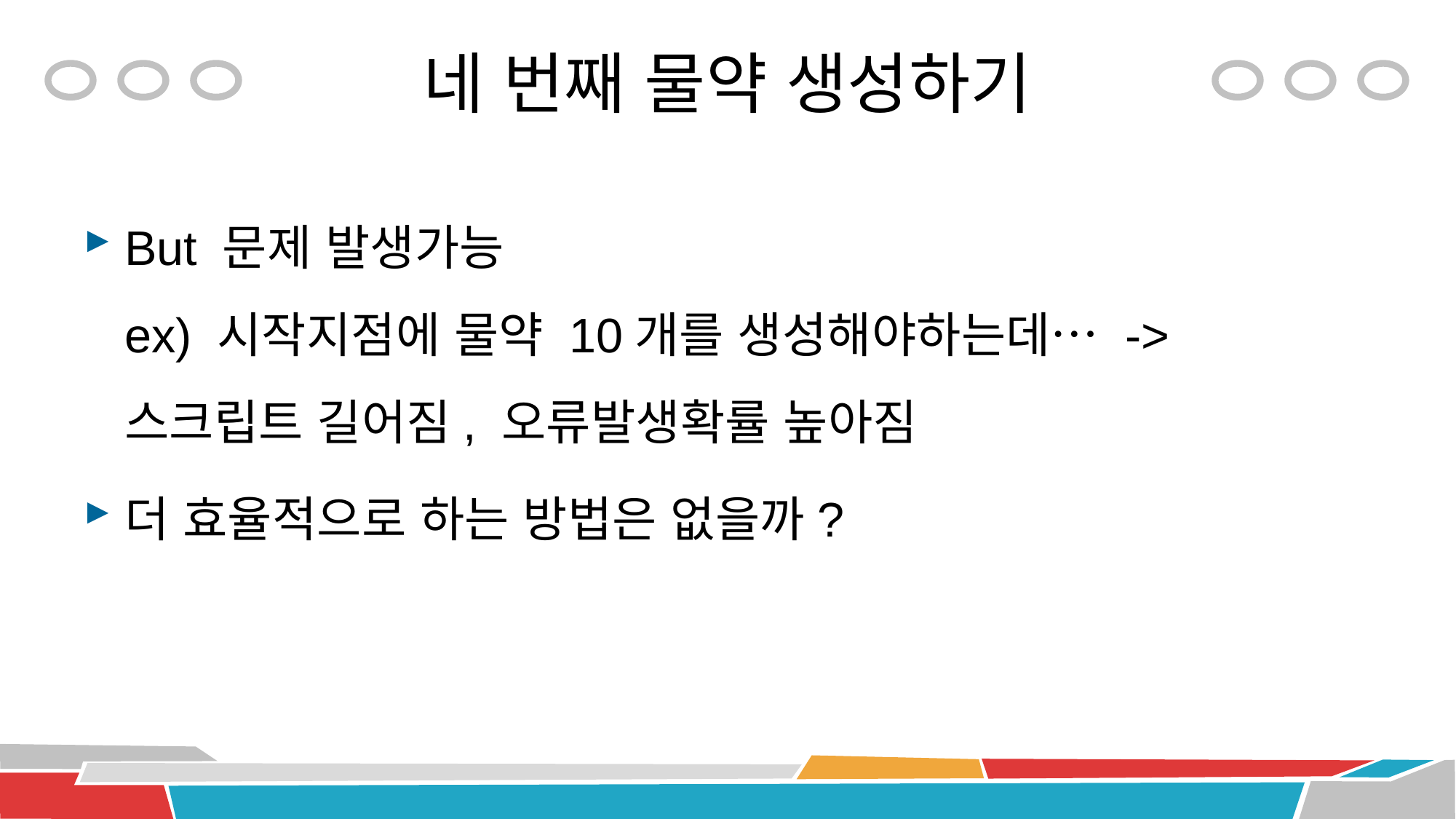

# 네 번째 물약 생성하기
But 문제 발생가능
ex) 시작지점에 물약 10개를 생성해야하는데… -> 스크립트 길어짐, 오류발생확률 높아짐
더 효율적으로 하는 방법은 없을까?